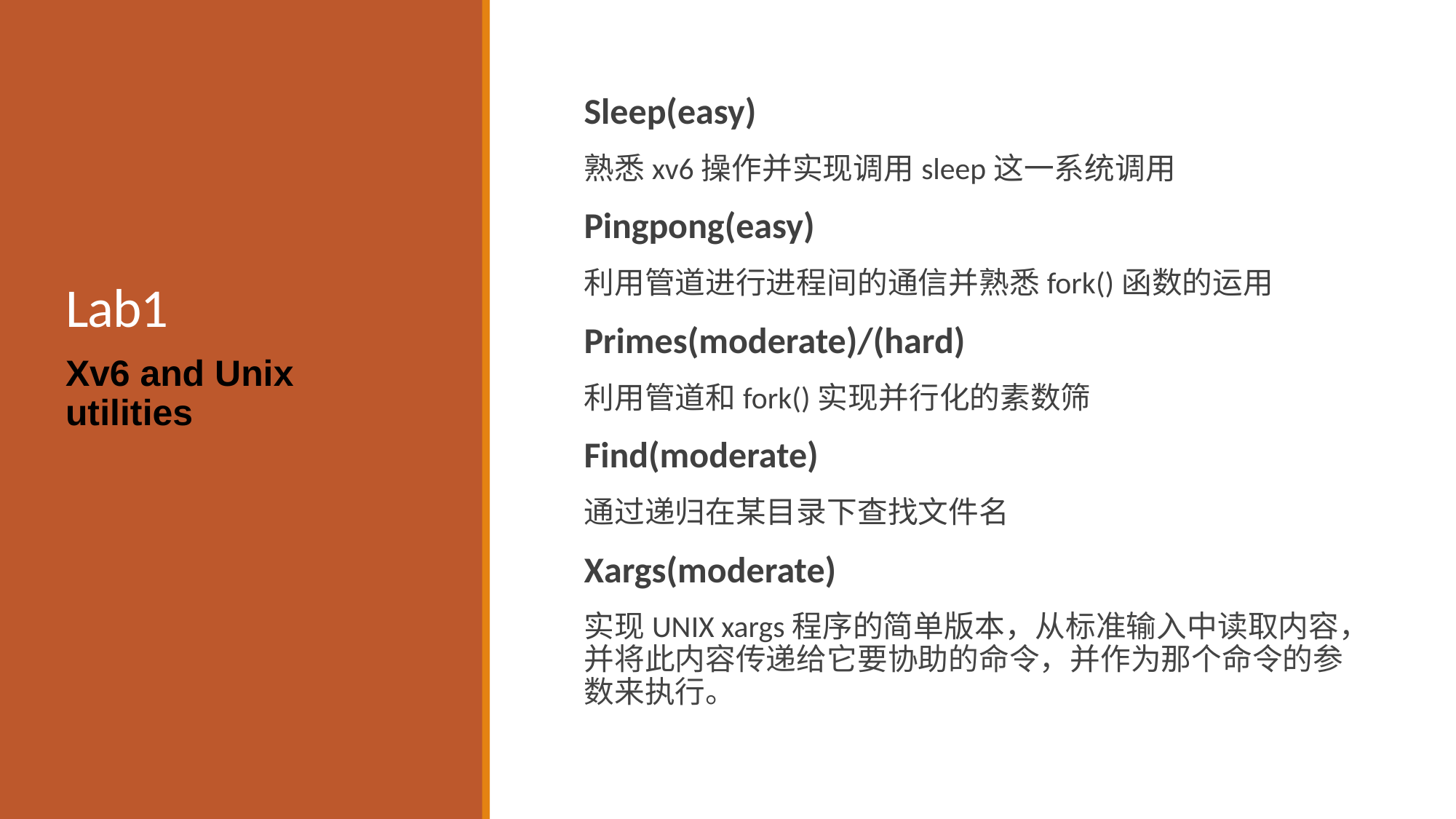

# Lab1
Sleep(easy)
熟悉xv6操作并实现调用sleep这一系统调用
Pingpong(easy)
利用管道进行进程间的通信并熟悉fork()函数的运用
Primes(moderate)/(hard)
利用管道和fork()实现并行化的素数筛
Find(moderate)
通过递归在某目录下查找文件名
Xargs(moderate)
实现UNIX xargs程序的简单版本，从标准输入中读取内容，并将此内容传递给它要协助的命令，并作为那个命令的参数来执行。
Xv6 and Unix utilities